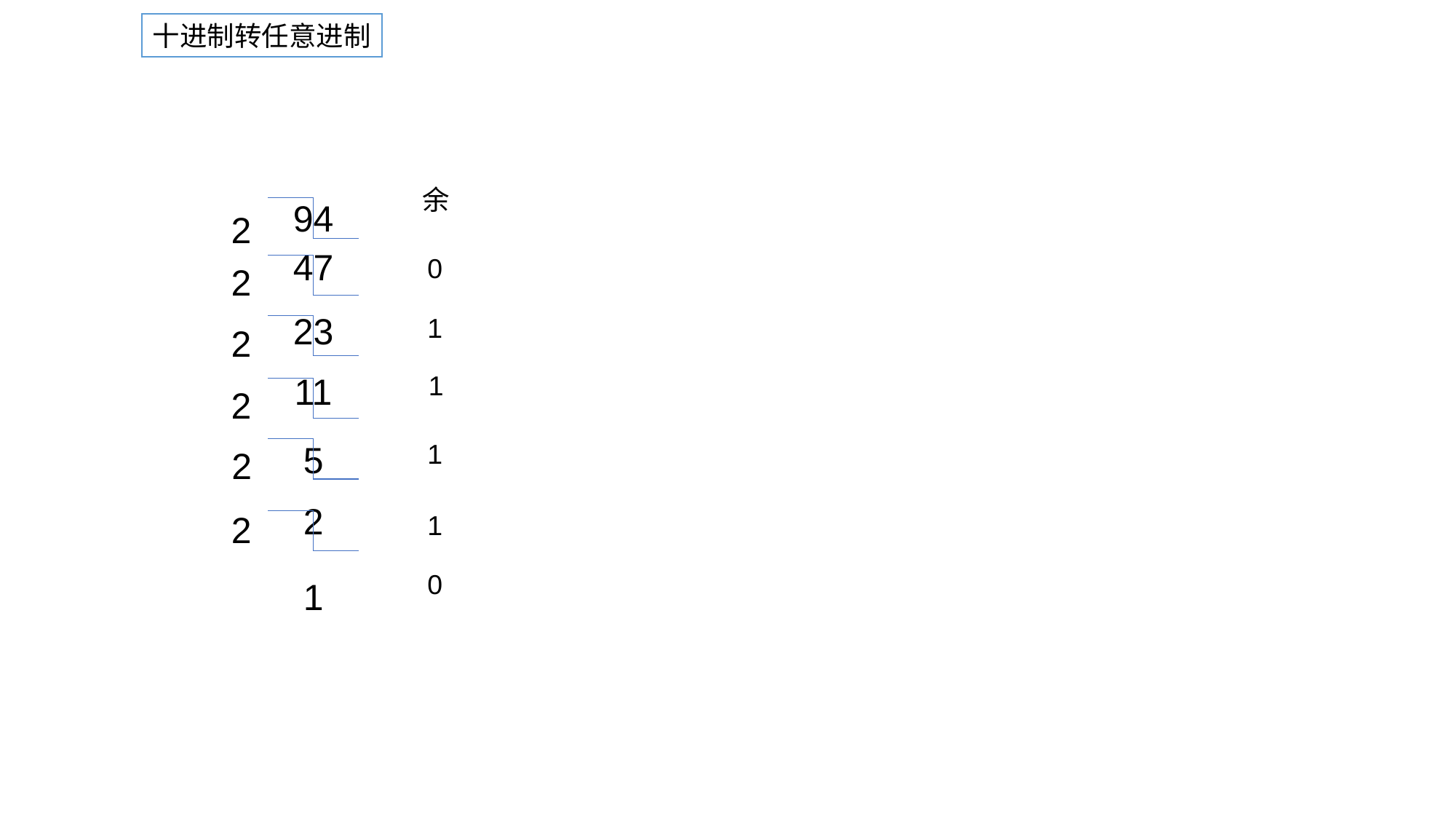

十进制转任意进制
余
94
2
47
0
2
23
1
2
11
1
2
5
1
2
2
2
1
0
1